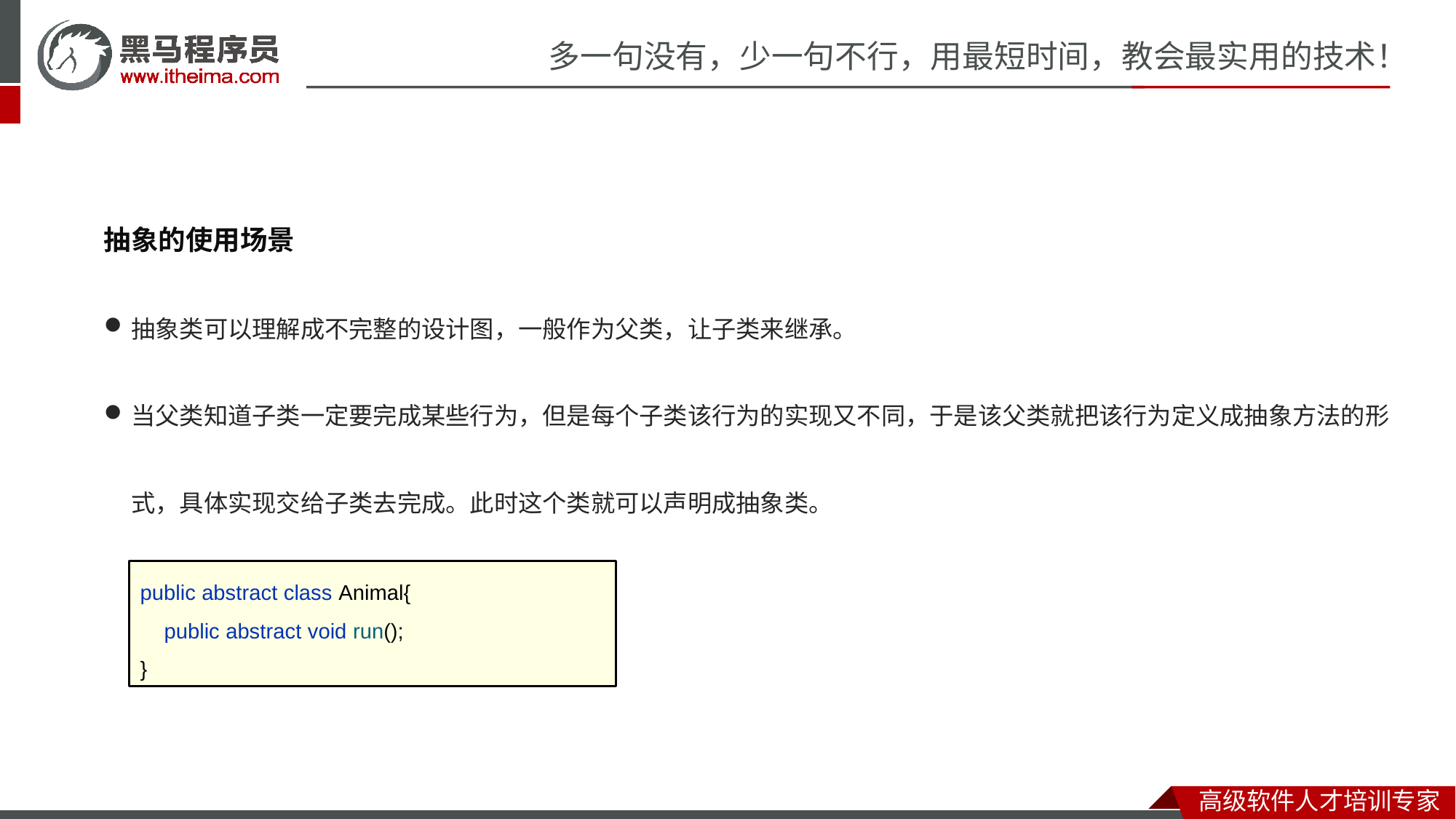

抽象的使用场景
抽象类可以理解成不完整的设计图，一般作为父类，让子类来继承。
当父类知道子类一定要完成某些行为，但是每个子类该行为的实现又不同，于是该父类就把该行为定义成抽象方法的形式，具体实现交给子类去完成。此时这个类就可以声明成抽象类。
public abstract class Animal{
    public abstract void run();
}